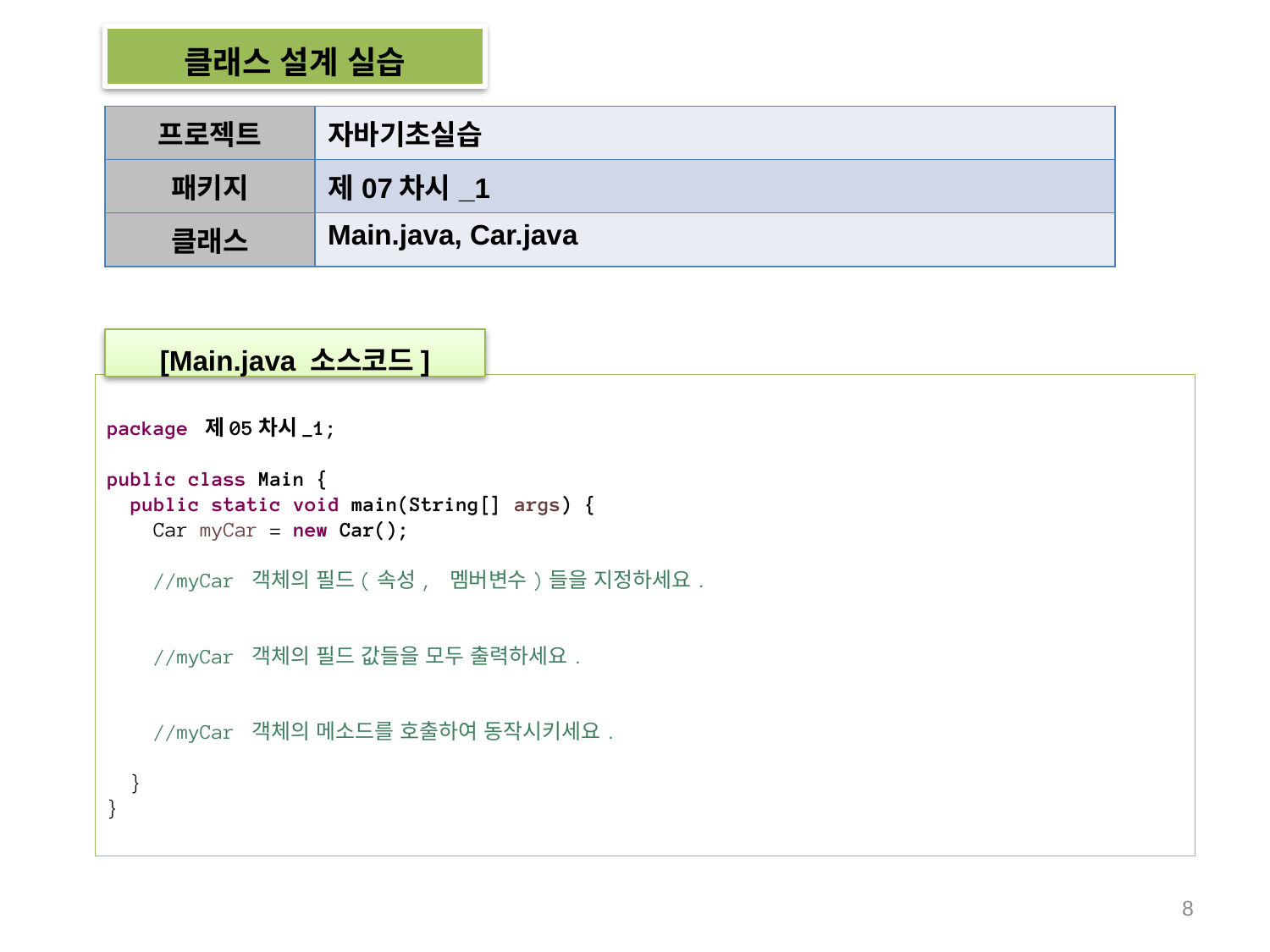

클래스 설계 실습
| 프로젝트 | 자바기초실습 |
| --- | --- |
| 패키지 | 제07차시\_1 |
| 클래스 | Main.java, Car.java |
[Main.java 소스코드]
package 제05차시_1;

public class Main {
  public static void main(String[] args) {
    Car myCar = new Car();

    //myCar 객체의 필드(속성, 멤버변수)들을 지정하세요.

    //myCar 객체의 필드 값들을 모두 출력하세요.

    //myCar 객체의 메소드를 호출하여 동작시키세요.

  }
}
8